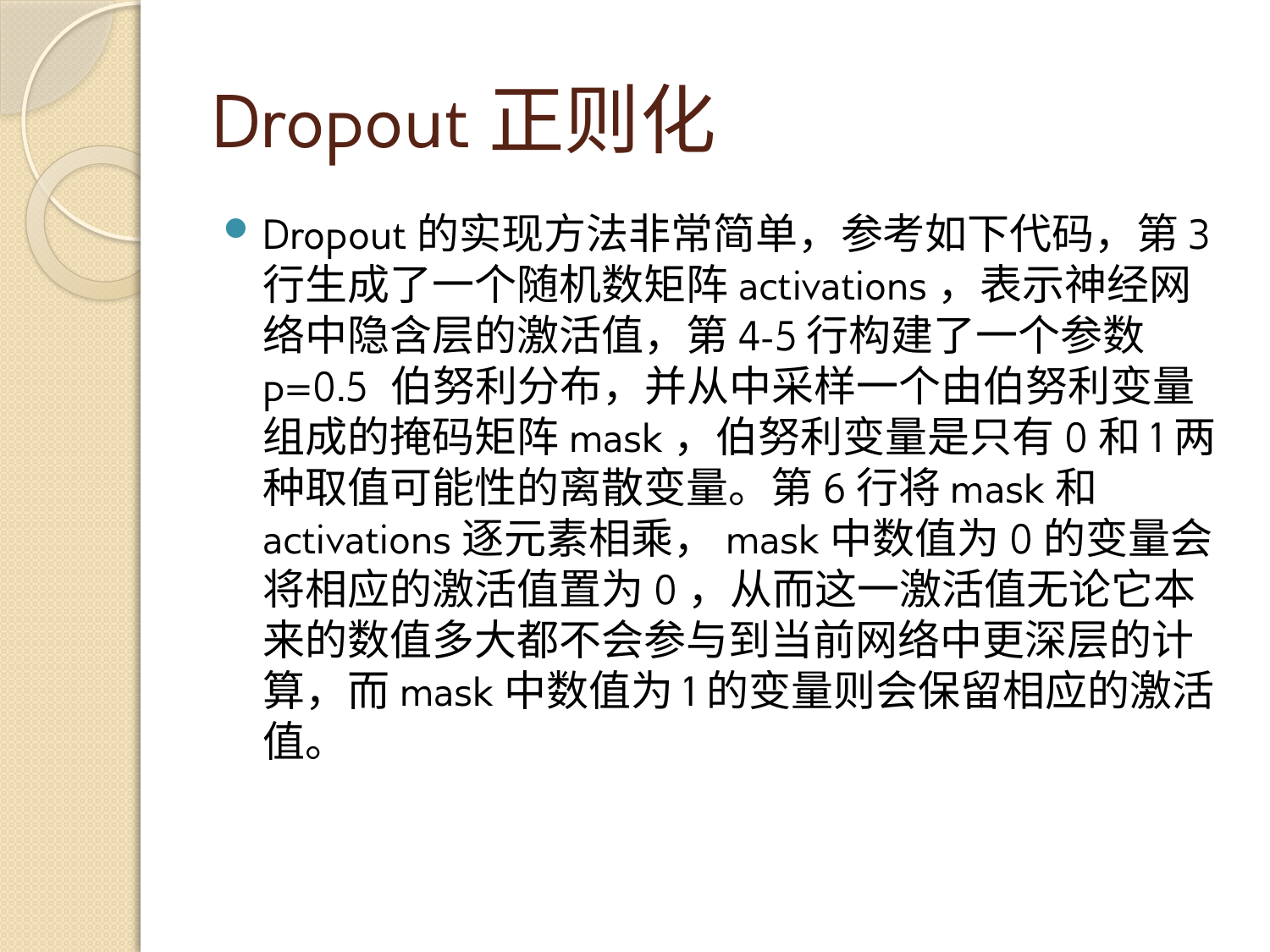

# Dropout正则化
Dropout的实现方法非常简单，参考如下代码，第3行生成了一个随机数矩阵activations，表示神经网络中隐含层的激活值，第4-5行构建了一个参数 p=0.5 伯努利分布，并从中采样一个由伯努利变量组成的掩码矩阵mask，伯努利变量是只有0和1两种取值可能性的离散变量。第6行将mask和activations逐元素相乘，mask中数值为0的变量会将相应的激活值置为0，从而这一激活值无论它本来的数值多大都不会参与到当前网络中更深层的计算，而mask中数值为1的变量则会保留相应的激活值。